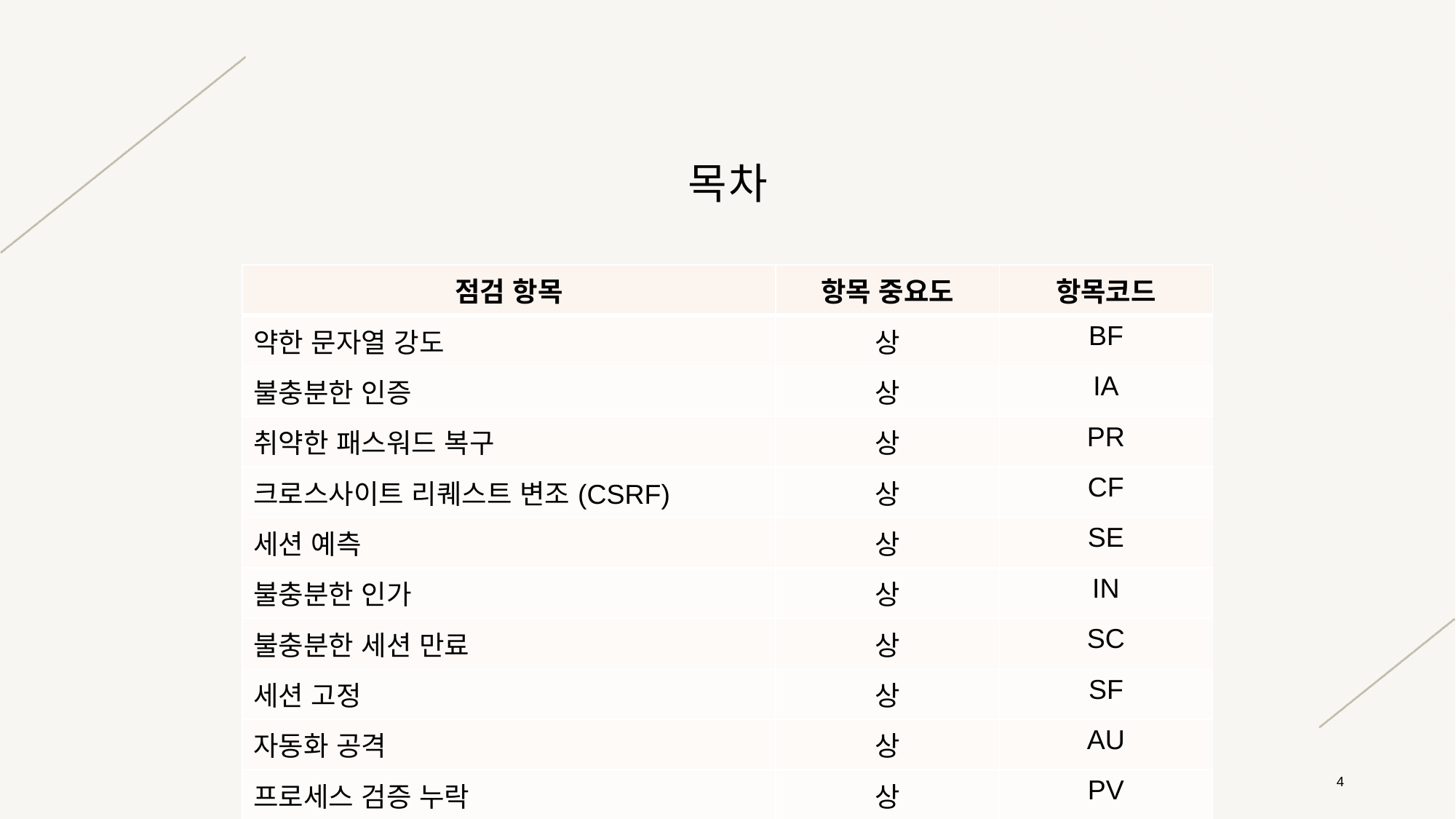

# 목차
| 점검 항목 | 항목 중요도 | 항목코드 |
| --- | --- | --- |
| 약한 문자열 강도 | 상 | BF |
| 불충분한 인증 | 상 | IA |
| 취약한 패스워드 복구 | 상 | PR |
| 크로스사이트 리퀘스트 변조(CSRF) | 상 | CF |
| 세션 예측 | 상 | SE |
| 불충분한 인가 | 상 | IN |
| 불충분한 세션 만료 | 상 | SC |
| 세션 고정 | 상 | SF |
| 자동화 공격 | 상 | AU |
| 프로세스 검증 누락 | 상 | PV |
4